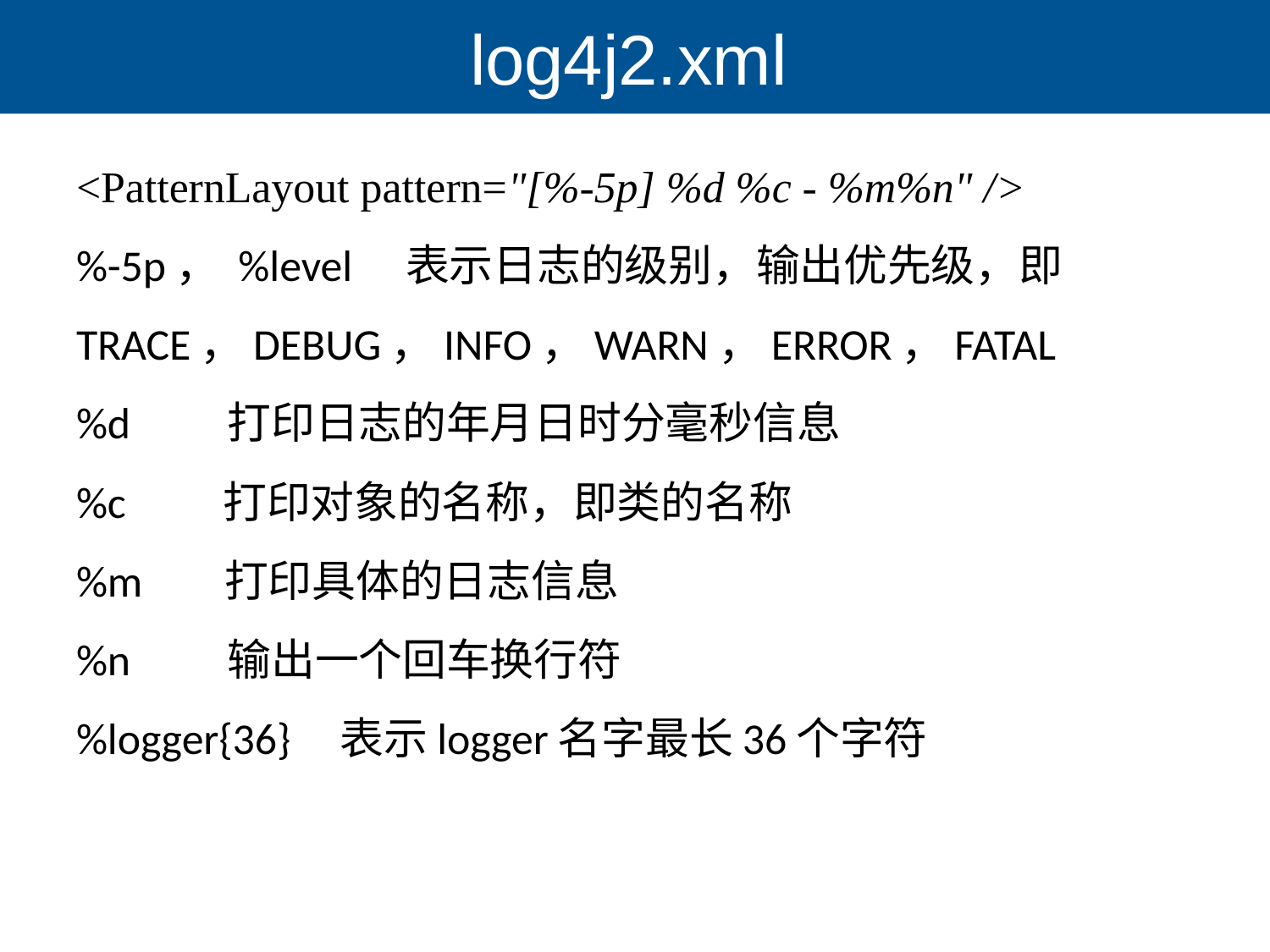

# log4j2.xml
<PatternLayout pattern="[%-5p] %d %c - %m%n" />
%-5p， %level　表示日志的级别，输出优先级，即TRACE，DEBUG，INFO，WARN，ERROR，FATAL
%d　　打印日志的年月日时分毫秒信息
%c　　打印对象的名称，即类的名称
%m　   打印具体的日志信息
%n　　输出一个回车换行符
%logger{36}    表示logger名字最长36个字符